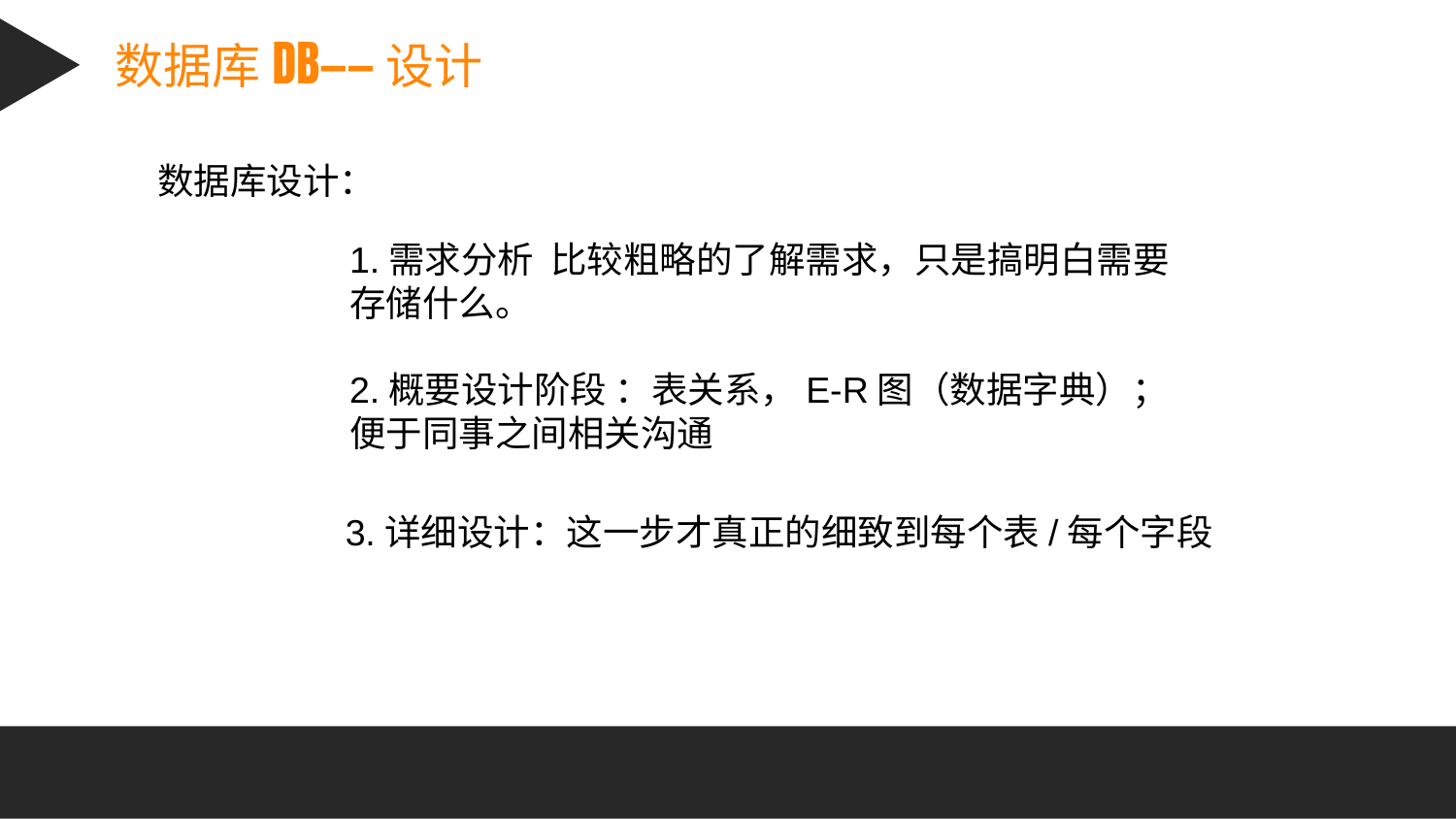

数据库DB——设计
数据库设计：
1.需求分析  比较粗略的了解需求，只是搞明白需要存储什么。
2.概要设计阶段 ：表关系，E-R图（数据字典）；
便于同事之间相关沟通
3.详细设计：这一步才真正的细致到每个表/每个字段